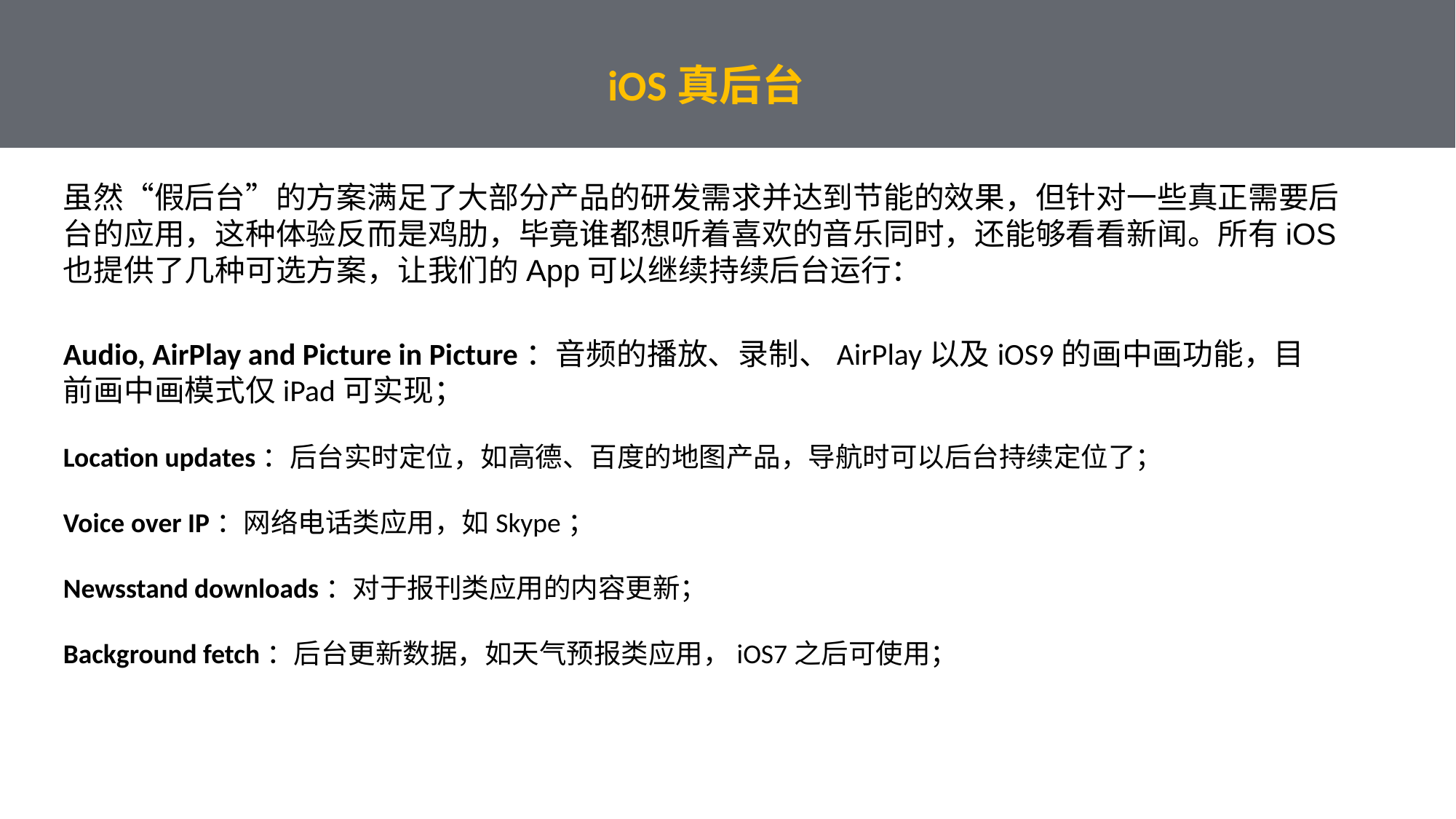

iOS真后台
虽然“假后台”的方案满足了大部分产品的研发需求并达到节能的效果，但针对一些真正需要后台的应用，这种体验反而是鸡肋，毕竟谁都想听着喜欢的音乐同时，还能够看看新闻。所有iOS也提供了几种可选方案，让我们的App可以继续持续后台运行：
Audio, AirPlay and Picture in Picture：音频的播放、录制、AirPlay以及iOS9的画中画功能，目前画中画模式仅iPad可实现；

Location updates：后台实时定位，如高德、百度的地图产品，导航时可以后台持续定位了；

Voice over IP：网络电话类应用，如Skype；

Newsstand downloads：对于报刊类应用的内容更新；

Background fetch：后台更新数据，如天气预报类应用，iOS7之后可使用；